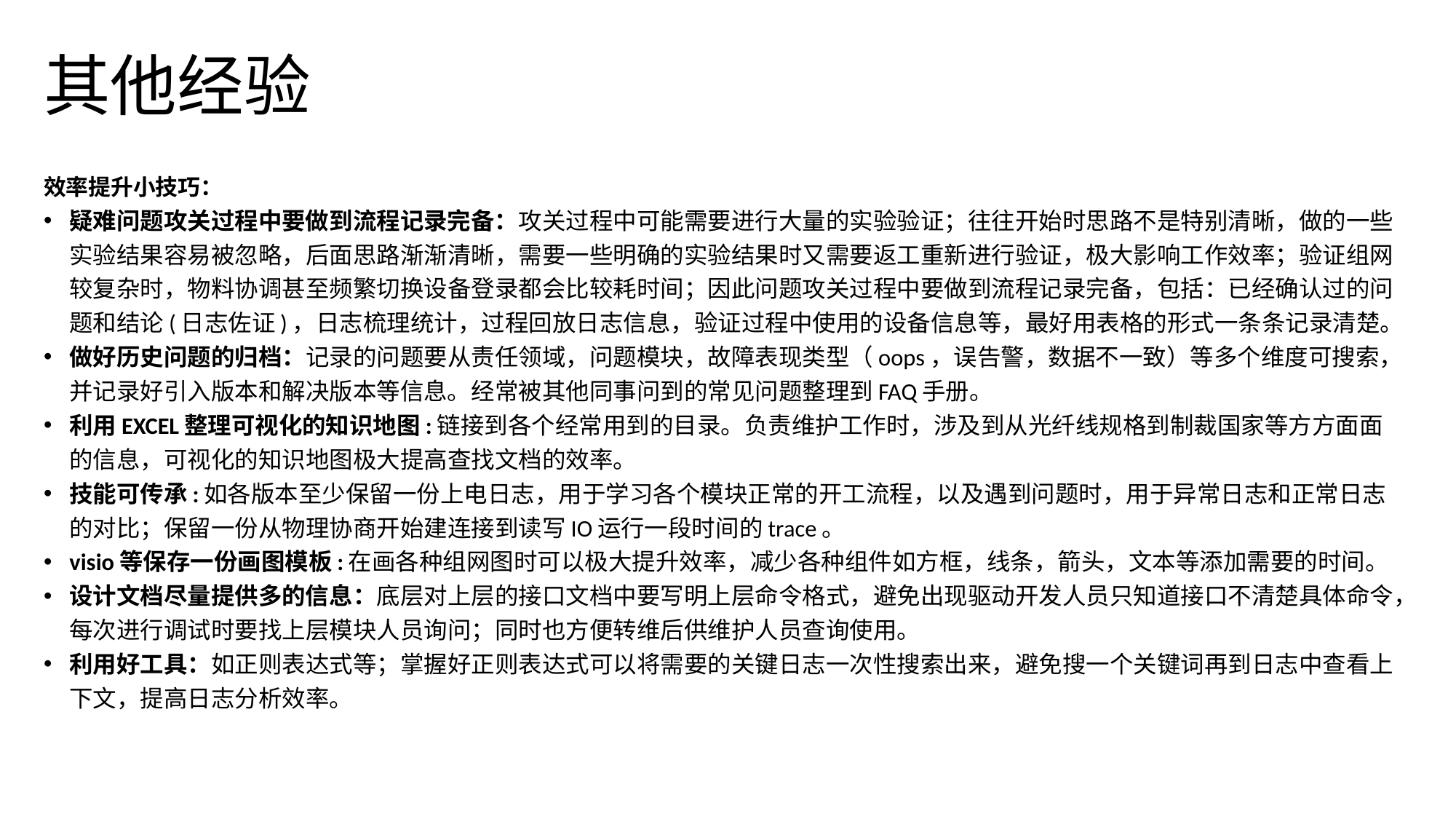

# 其他经验
效率提升小技巧：
疑难问题攻关过程中要做到流程记录完备：攻关过程中可能需要进行大量的实验验证；往往开始时思路不是特别清晰，做的一些实验结果容易被忽略，后面思路渐渐清晰，需要一些明确的实验结果时又需要返工重新进行验证，极大影响工作效率；验证组网较复杂时，物料协调甚至频繁切换设备登录都会比较耗时间；因此问题攻关过程中要做到流程记录完备，包括：已经确认过的问题和结论(日志佐证)，日志梳理统计，过程回放日志信息，验证过程中使用的设备信息等，最好用表格的形式一条条记录清楚。
做好历史问题的归档：记录的问题要从责任领域，问题模块，故障表现类型（oops，误告警，数据不一致）等多个维度可搜索，并记录好引入版本和解决版本等信息。经常被其他同事问到的常见问题整理到FAQ手册。
利用EXCEL整理可视化的知识地图:链接到各个经常用到的目录。负责维护工作时，涉及到从光纤线规格到制裁国家等方方面面的信息，可视化的知识地图极大提高查找文档的效率。
技能可传承:如各版本至少保留一份上电日志，用于学习各个模块正常的开工流程，以及遇到问题时，用于异常日志和正常日志的对比；保留一份从物理协商开始建连接到读写IO运行一段时间的trace。
visio等保存一份画图模板:在画各种组网图时可以极大提升效率，减少各种组件如方框，线条，箭头，文本等添加需要的时间。
设计文档尽量提供多的信息：底层对上层的接口文档中要写明上层命令格式，避免出现驱动开发人员只知道接口不清楚具体命令，每次进行调试时要找上层模块人员询问；同时也方便转维后供维护人员查询使用。
利用好工具：如正则表达式等；掌握好正则表达式可以将需要的关键日志一次性搜索出来，避免搜一个关键词再到日志中查看上下文，提高日志分析效率。